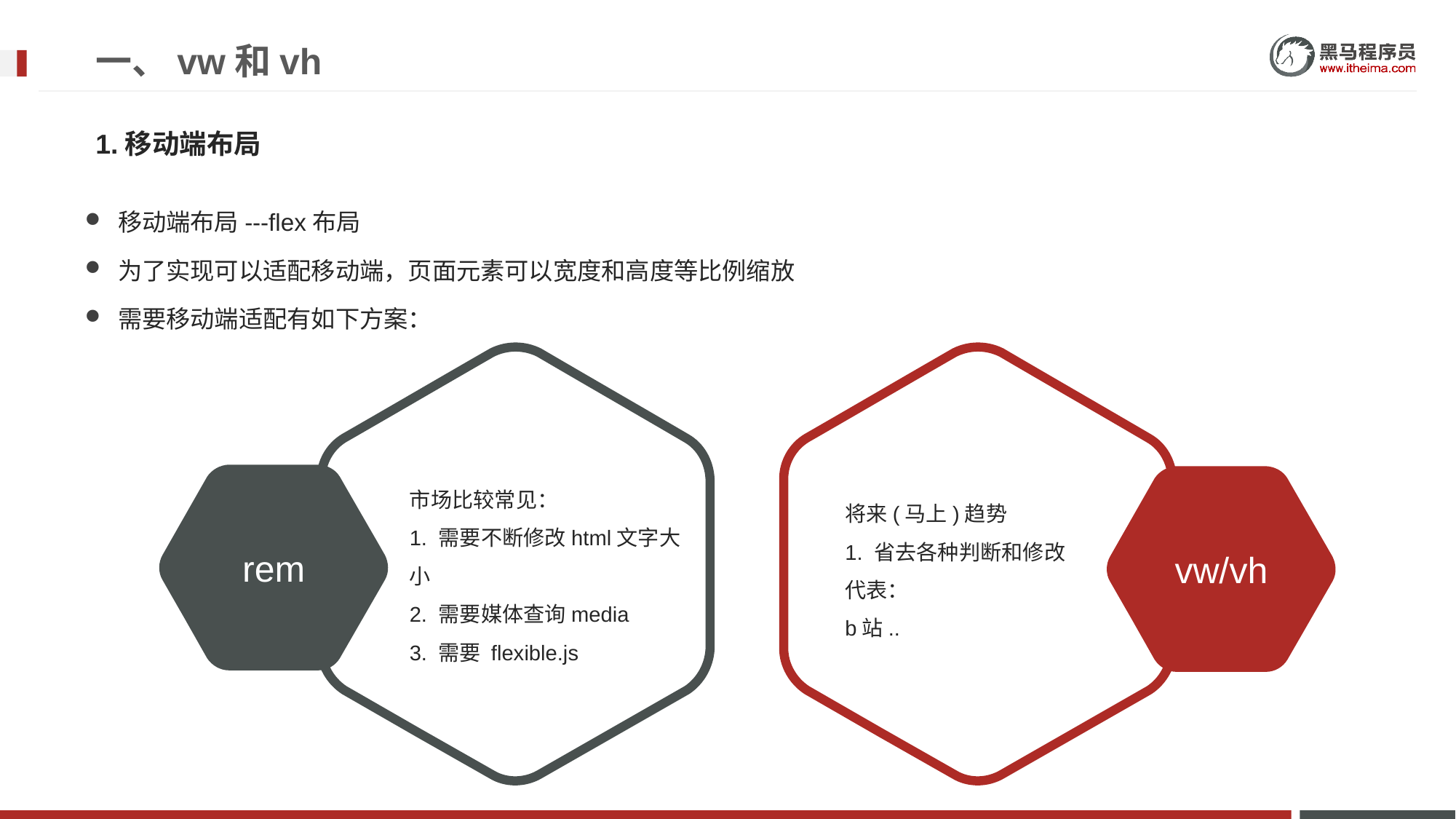

# 一、vw和vh
1.移动端布局
移动端布局---flex布局
为了实现可以适配移动端，页面元素可以宽度和高度等比例缩放
需要移动端适配有如下方案：

rem
vw/vh
将来(马上)趋势
1. 省去各种判断和修改
代表：
b站..
市场比较常见：
1. 需要不断修改html文字大小
2. 需要媒体查询media
3. 需要 flexible.js